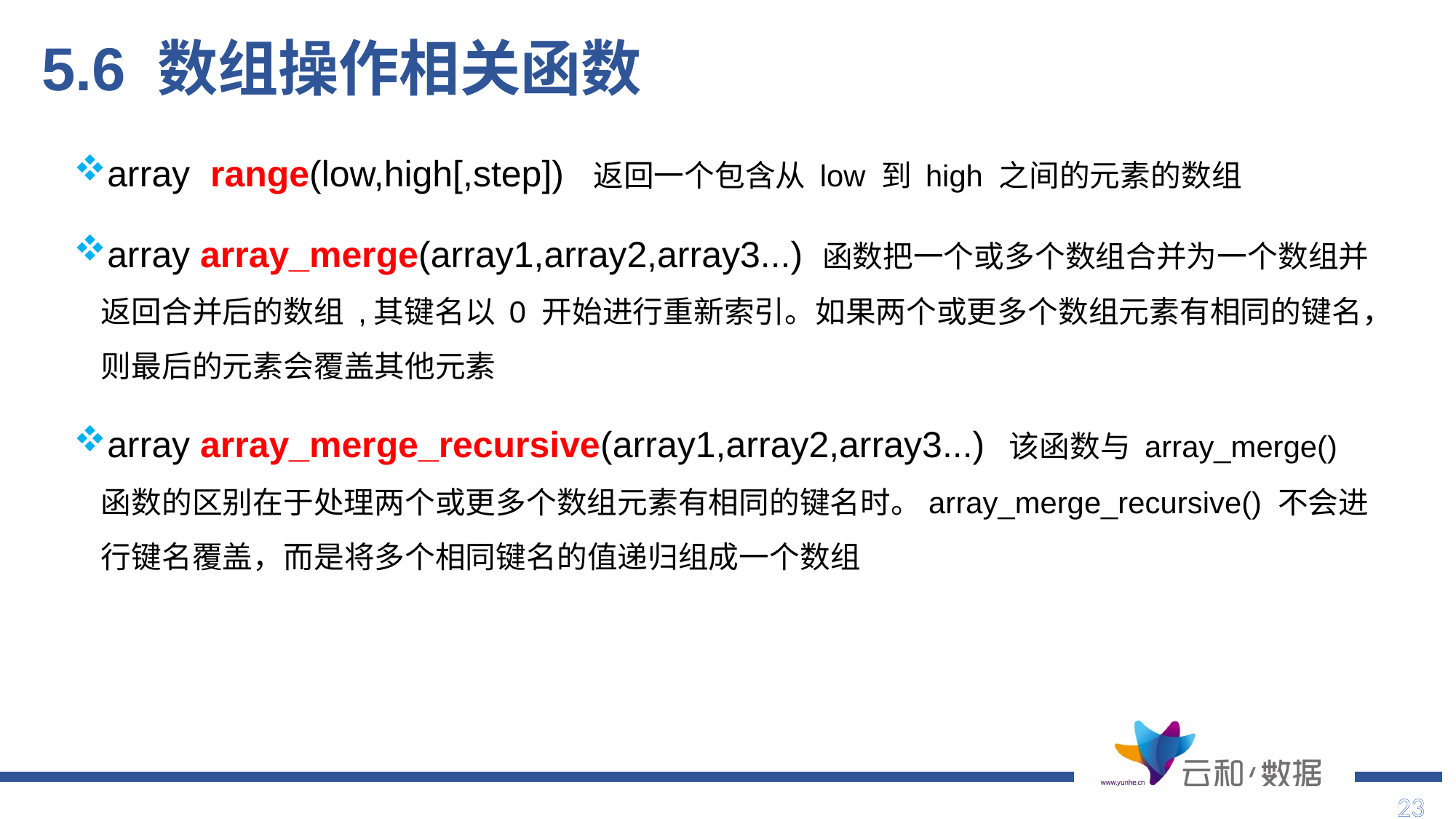

# 5.6 数组操作相关函数
array  range(low,high[,step])  返回一个包含从 low 到 high 之间的元素的数组
array array_merge(array1,array2,array3...) 函数把一个或多个数组合并为一个数组并返回合并后的数组 ,其键名以 0 开始进行重新索引。如果两个或更多个数组元素有相同的键名，则最后的元素会覆盖其他元素
array array_merge_recursive(array1,array2,array3...)  该函数与 array_merge() 函数的区别在于处理两个或更多个数组元素有相同的键名时。array_merge_recursive() 不会进行键名覆盖，而是将多个相同键名的值递归组成一个数组